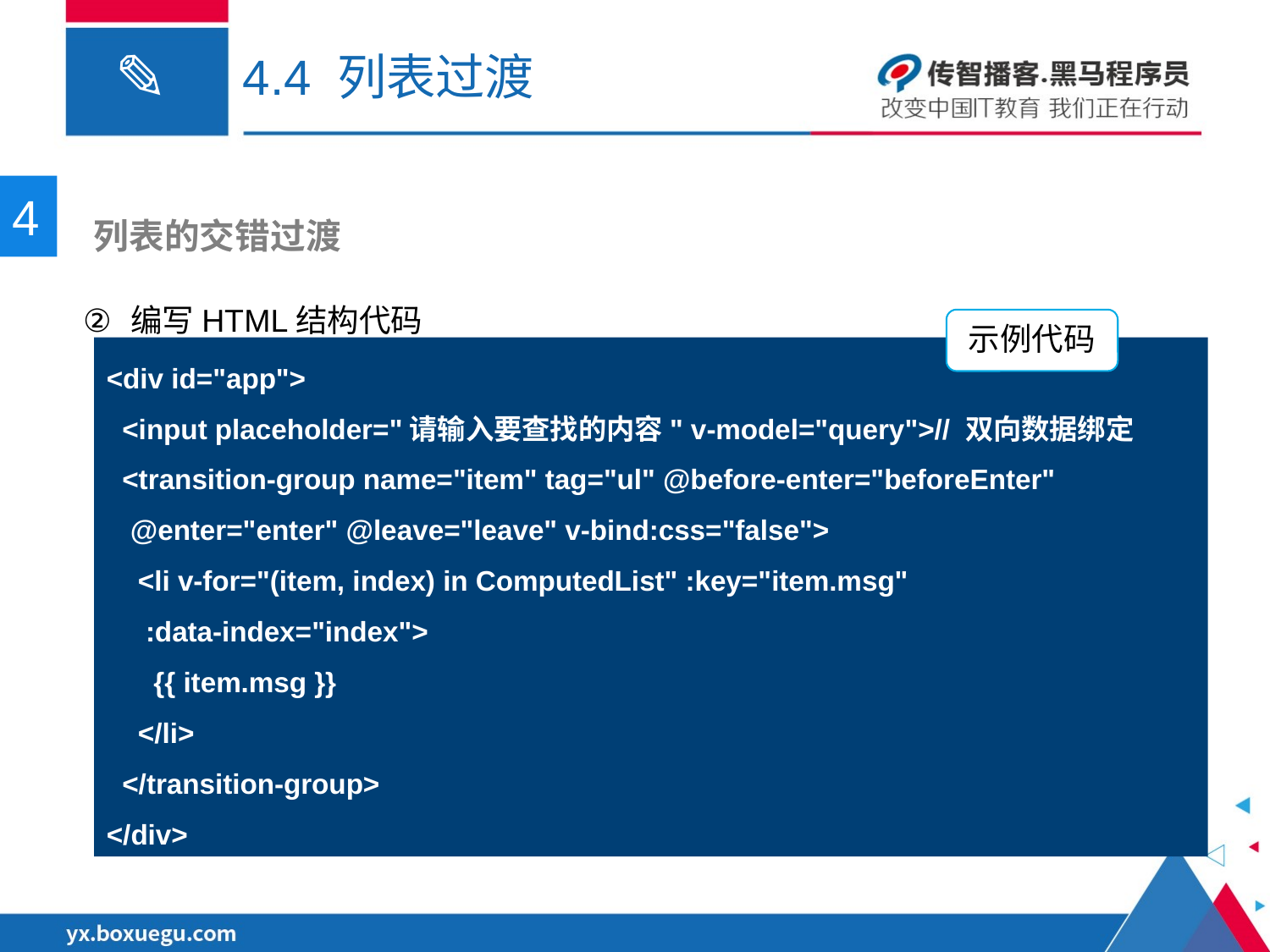

# 4.4 列表过渡

4
  列表的交错过渡
编写HTML结构代码
示例代码
<div id="app">
  <input placeholder="请输入要查找的内容" v-model="query">// 双向数据绑定
  <transition-group name="item" tag="ul" @before-enter="beforeEnter"
   @enter="enter" @leave="leave" v-bind:css="false">
    <li v-for="(item, index) in ComputedList" :key="item.msg"
     :data-index="index">
      {{ item.msg }}
    </li>
  </transition-group>
</div>